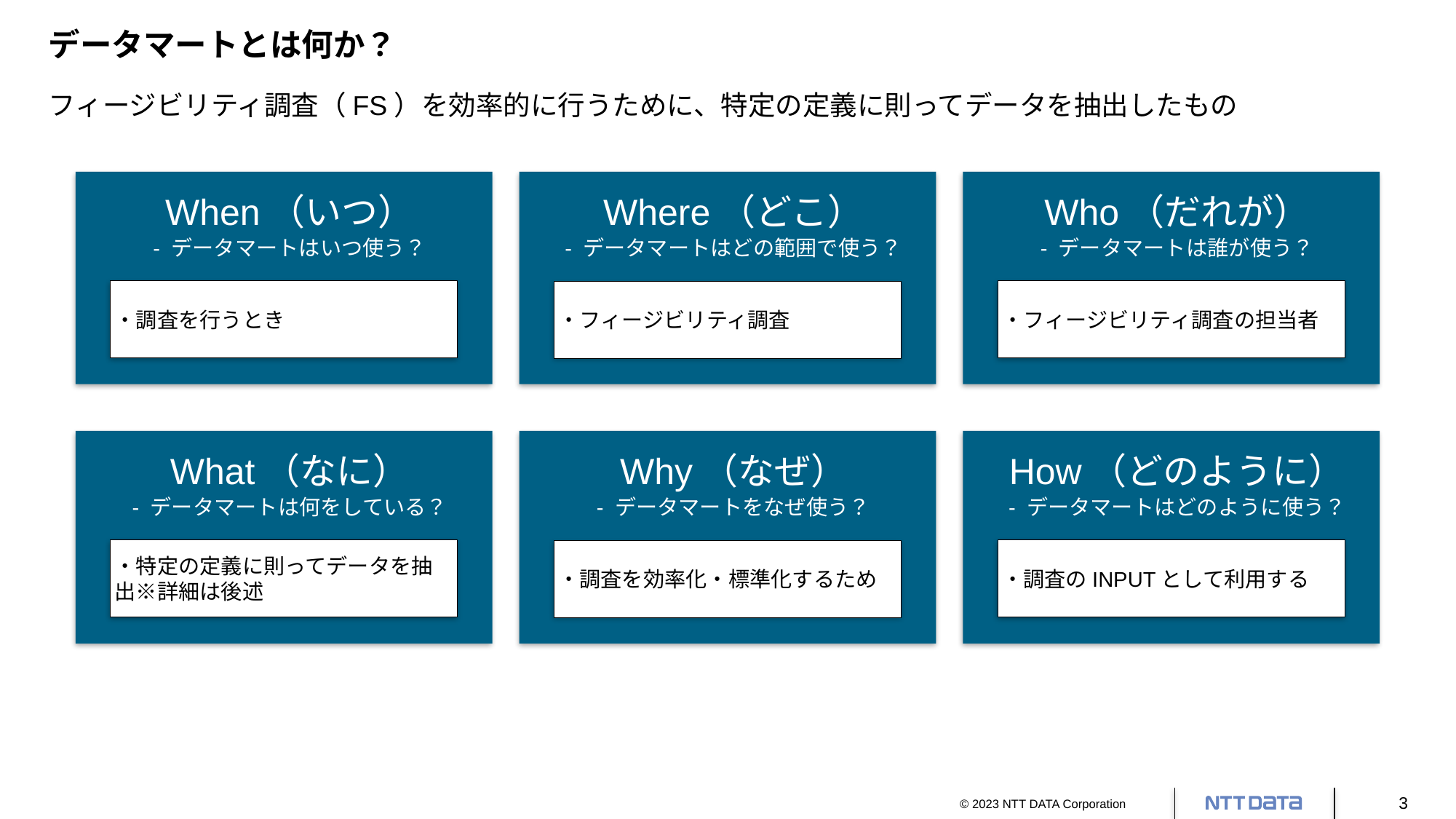

# データマートとは何か？
フィージビリティ調査（FS）を効率的に行うために、特定の定義に則ってデータを抽出したもの

When（いつ）
- データマートはいつ使う？
Where（どこ）
- データマートはどの範囲で使う？
Who（だれが）
- データマートは誰が使う？
・フィージビリティ調査の担当者
・調査を行うとき
・フィージビリティ調査

What（なに）
- データマートは何をしている？
Why（なぜ）
- データマートをなぜ使う？
How（どのように）
- データマートはどのように使う？
・調査のINPUTとして利用する
・特定の定義に則ってデータを抽出※詳細は後述
・調査を効率化・標準化するため